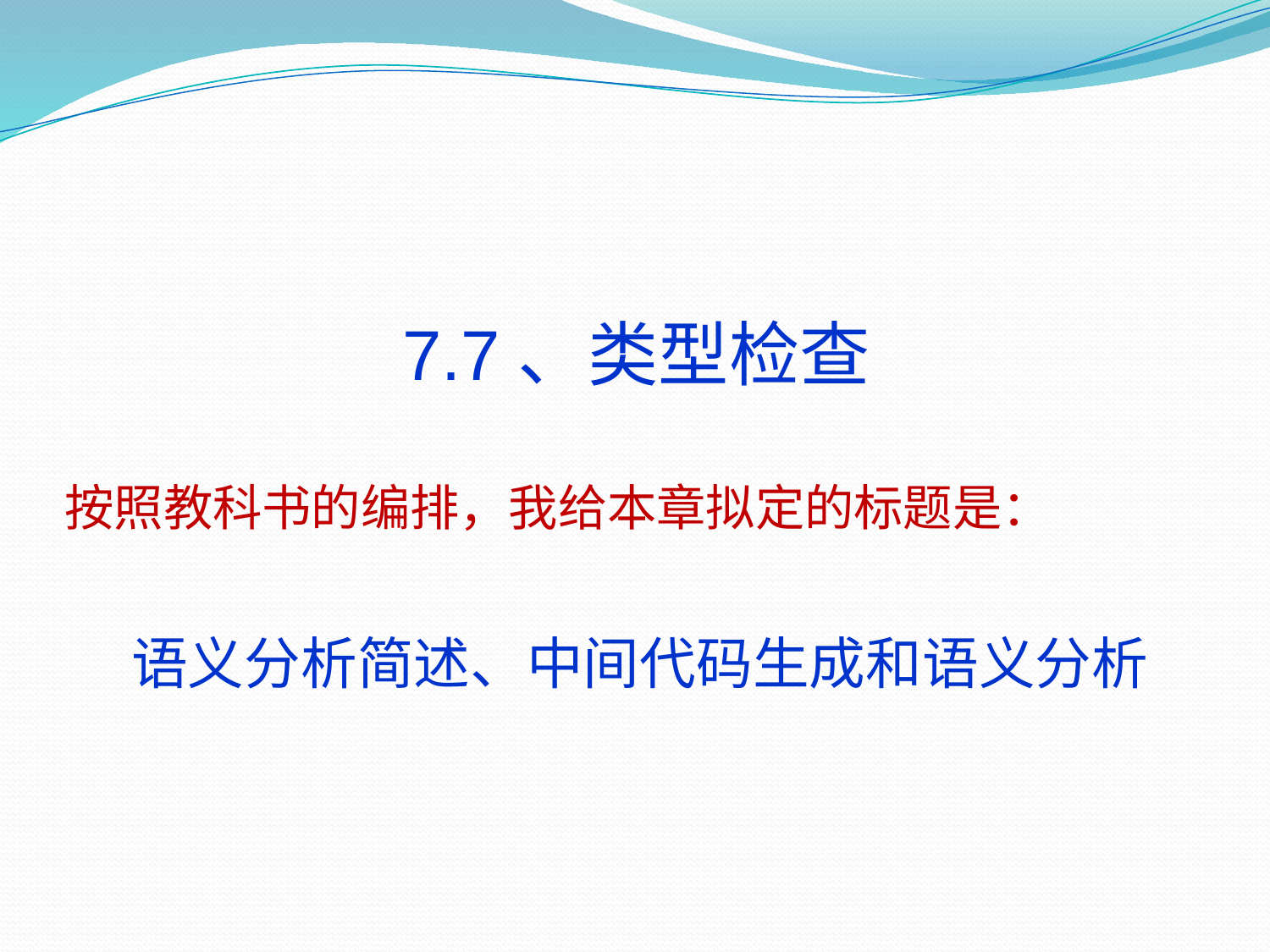

# 7.7、类型检查
按照教科书的编排，我给本章拟定的标题是：
语义分析简述、中间代码生成和语义分析